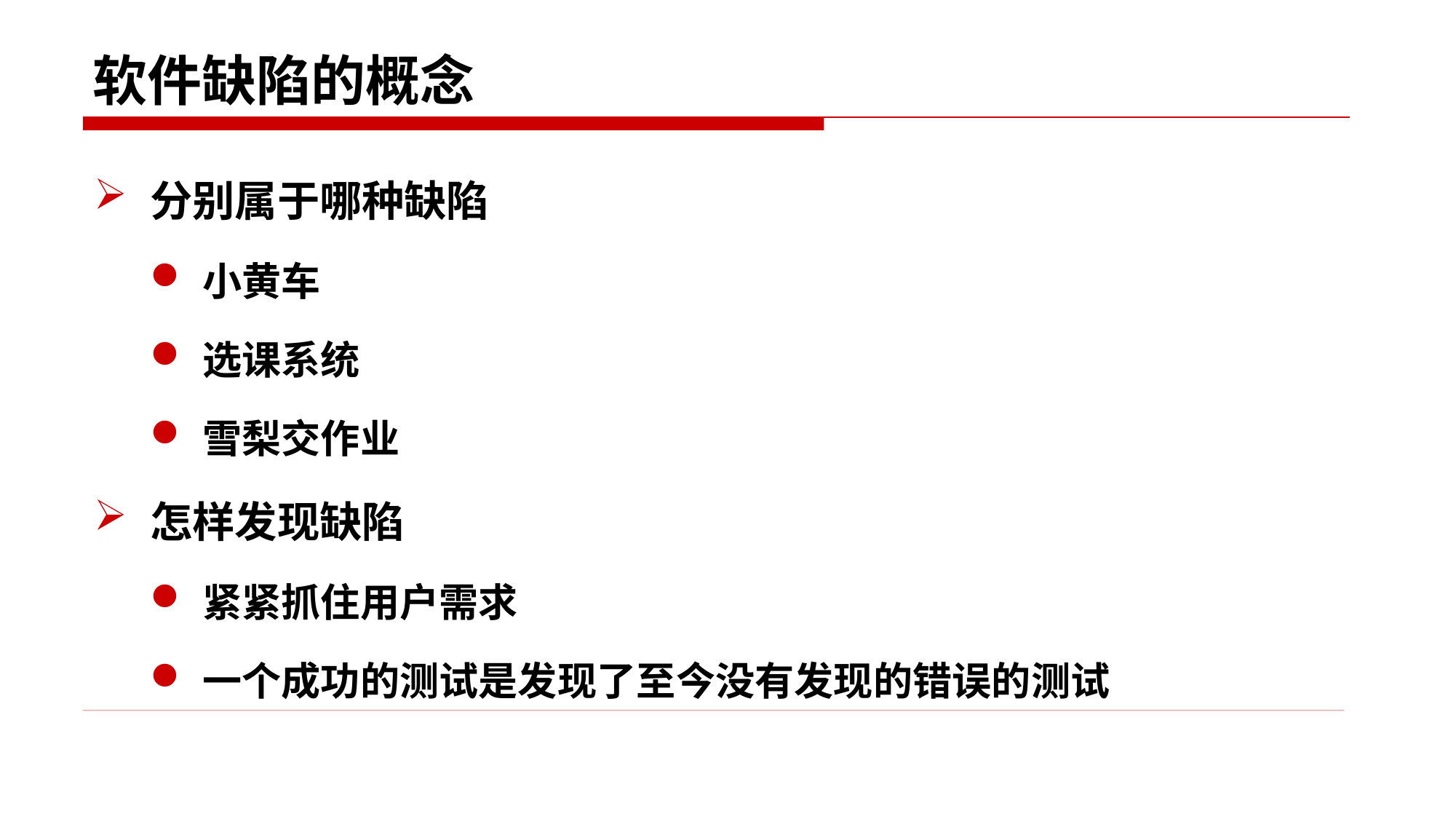

# 软件缺陷的概念
分别属于哪种缺陷
小黄车
选课系统
雪梨交作业
怎样发现缺陷
紧紧抓住用户需求
一个成功的测试是发现了至今没有发现的错误的测试